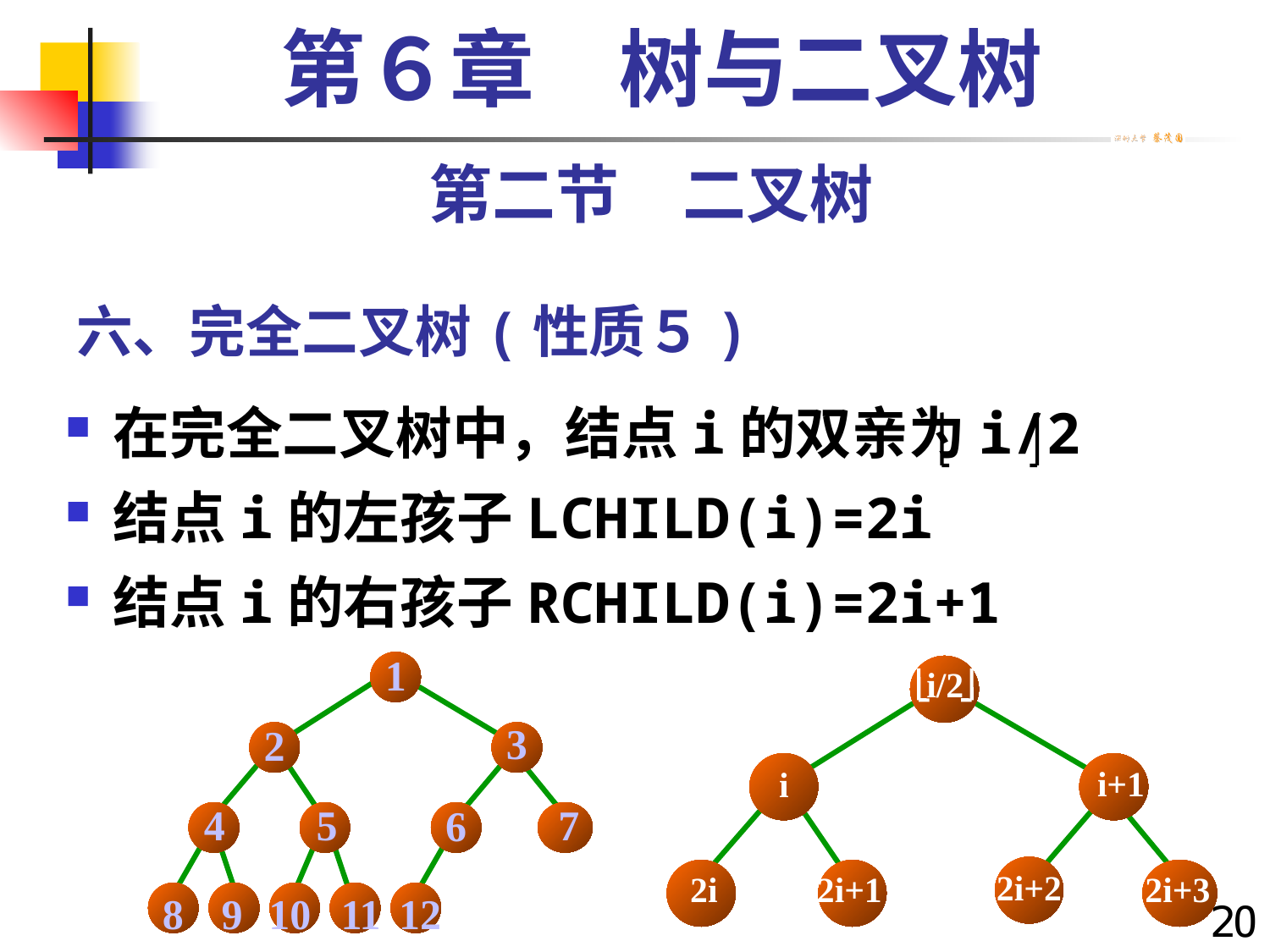

第６章　树与二叉树
第二节　二叉树
# 六、完全二叉树(性质５)
在完全二叉树中，结点i的双亲为i/2
结点i的左孩子LCHILD(i)=2i
结点i的右孩子RCHILD(i)=2i+1

1

3
2

4
5
7

6

8
9
10
11
12

i/2

i

i+1

2i+2

2i
2i+1
2i+3
20